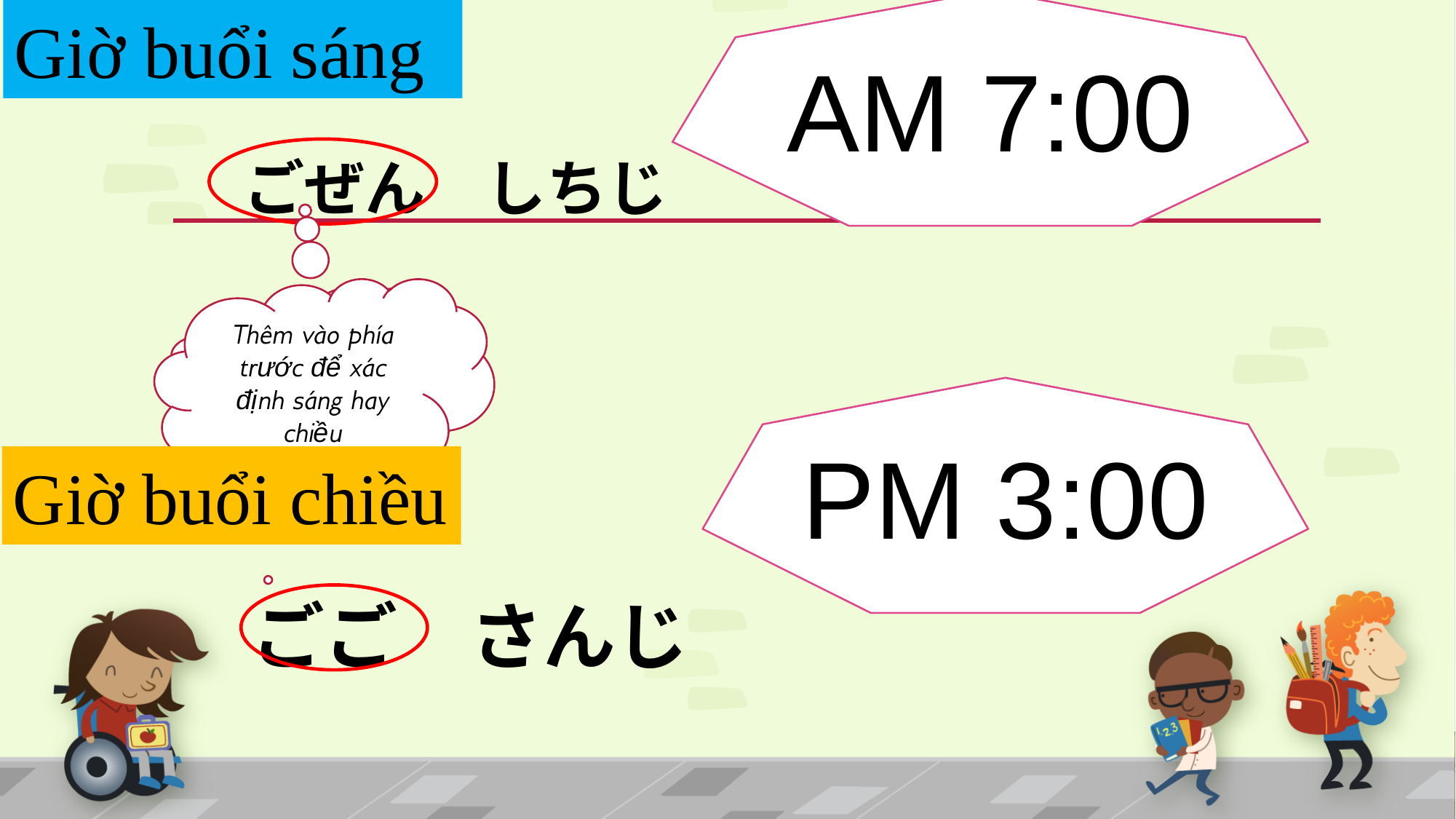

Giờ buổi sáng
AM 7:00

ごぜん　しちじ
Thêm vào phía trước để xác định sáng hay chiều

PM 3:00
Giờ buổi chiều
ごご　さんじ